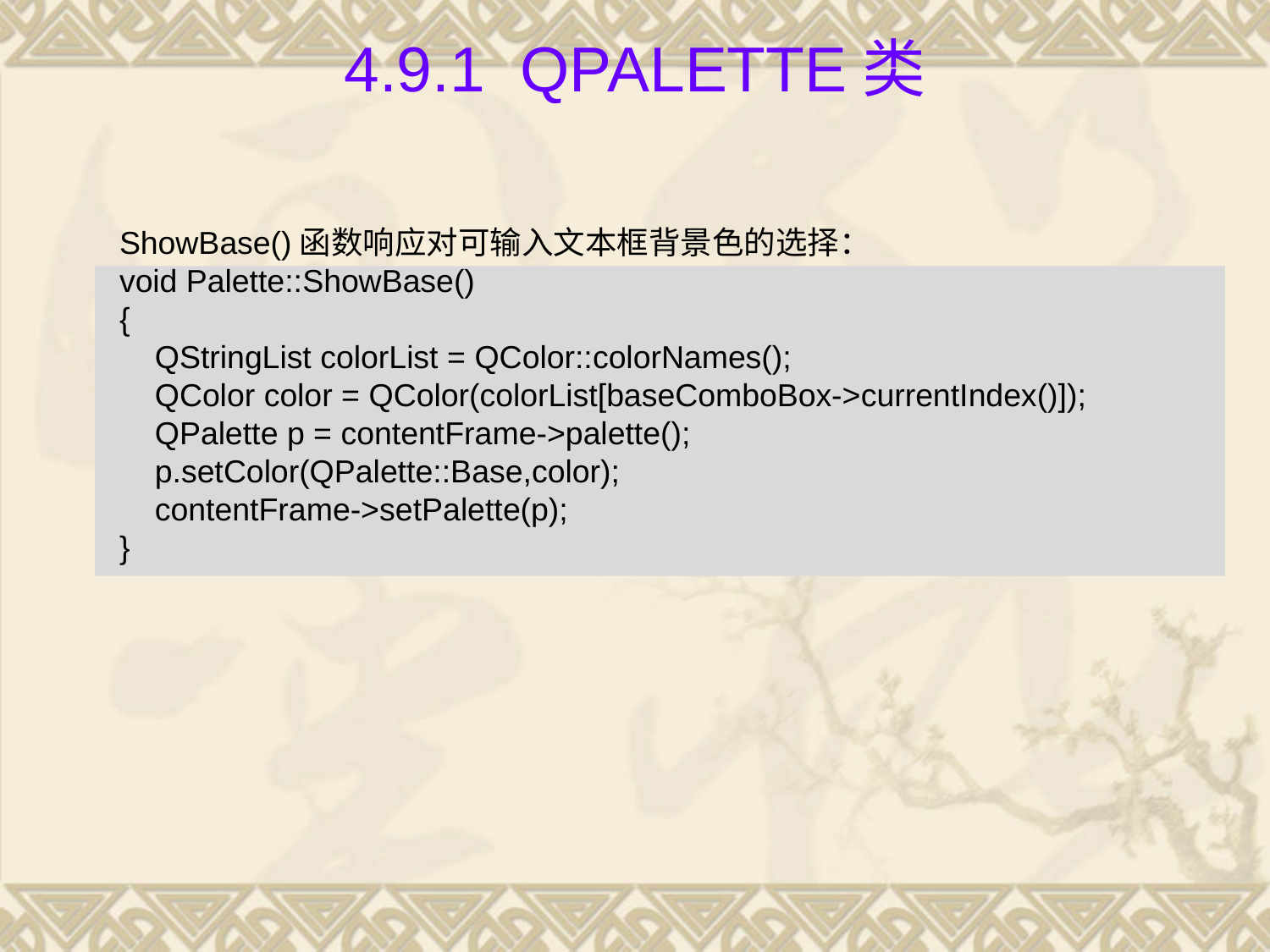

# 4.9.1  QPalette类
ShowBase()函数响应对可输入文本框背景色的选择：
void Palette::ShowBase()
{
    QStringList colorList = QColor::colorNames();
    QColor color = QColor(colorList[baseComboBox->currentIndex()]);
    QPalette p = contentFrame->palette();
    p.setColor(QPalette::Base,color);
    contentFrame->setPalette(p);
}